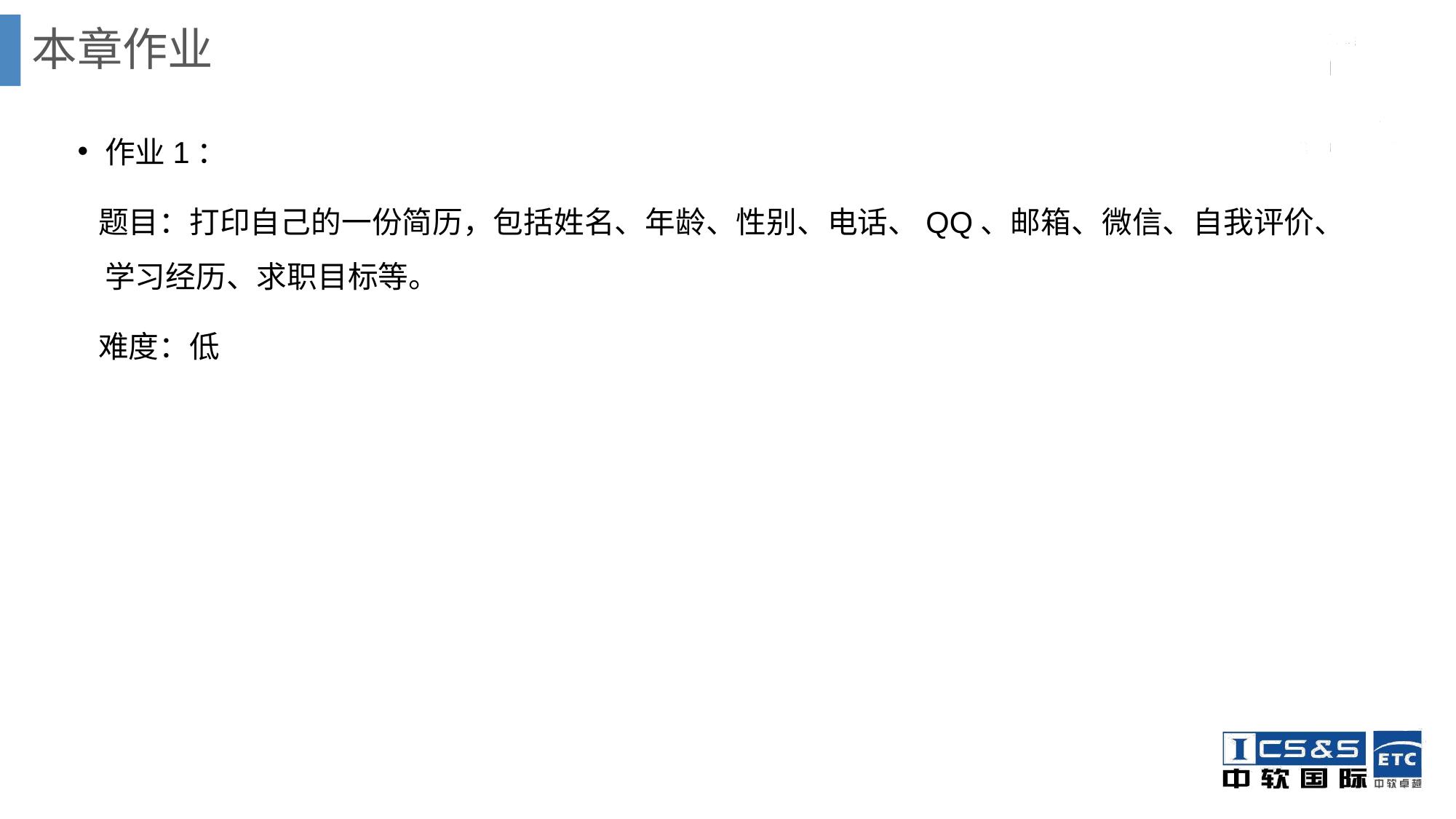

# 本章作业
作业1：
  题目：打印自己的一份简历，包括姓名、年龄、性别、电话、QQ、邮箱、微信、自我评价、学习经历、求职目标等。
  难度：低